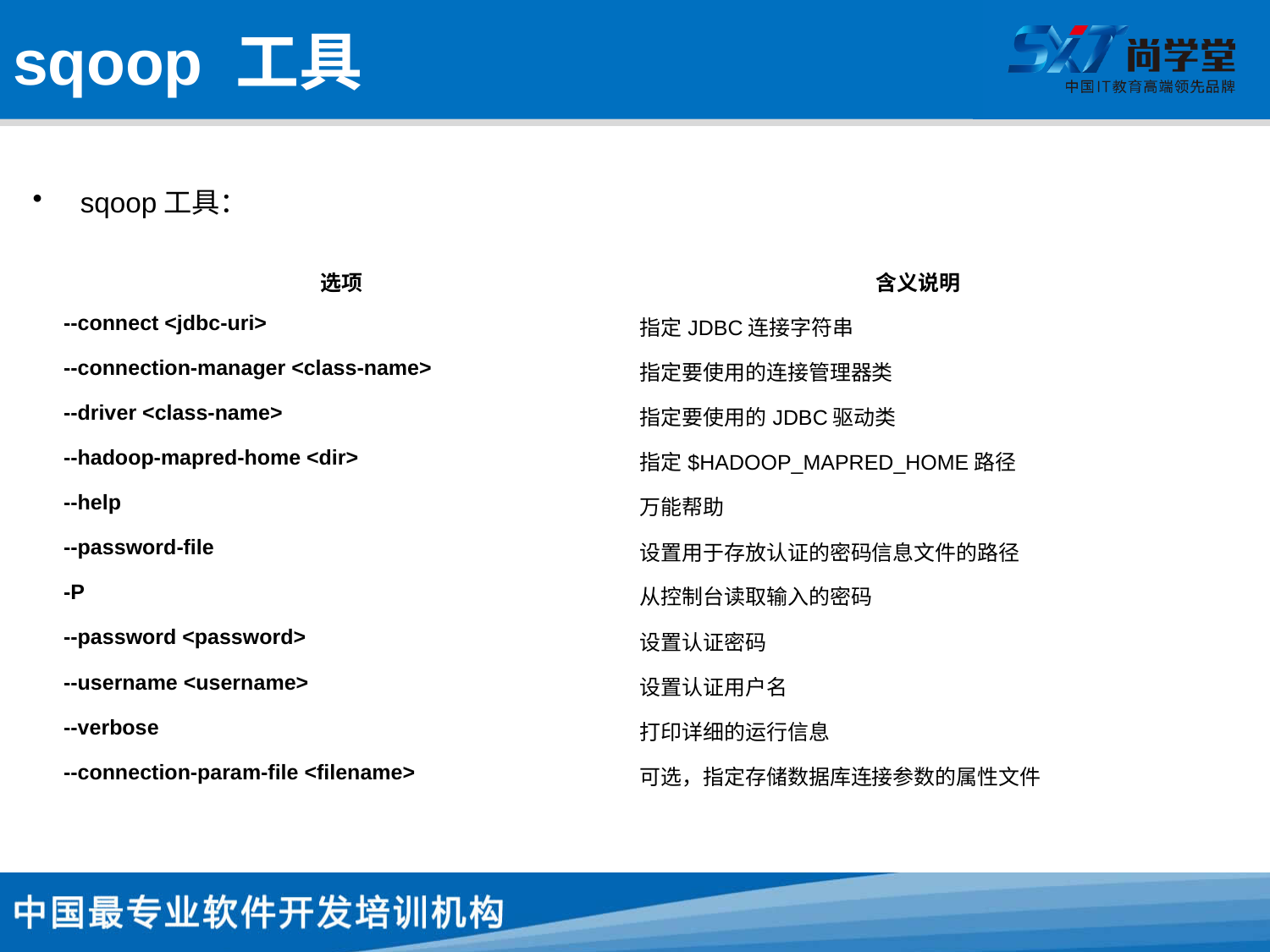

# sqoop 工具

sqoop工具：
| 选项 | 含义说明 |
| --- | --- |
| --connect <jdbc-uri> | 指定JDBC连接字符串 |
| --connection-manager <class-name> | 指定要使用的连接管理器类 |
| --driver <class-name> | 指定要使用的JDBC驱动类 |
| --hadoop-mapred-home <dir> | 指定$HADOOP\_MAPRED\_HOME路径 |
| --help | 万能帮助 |
| --password-file | 设置用于存放认证的密码信息文件的路径 |
| -P | 从控制台读取输入的密码 |
| --password <password> | 设置认证密码 |
| --username <username> | 设置认证用户名 |
| --verbose | 打印详细的运行信息 |
| --connection-param-file <filename> | 可选，指定存储数据库连接参数的属性文件 |